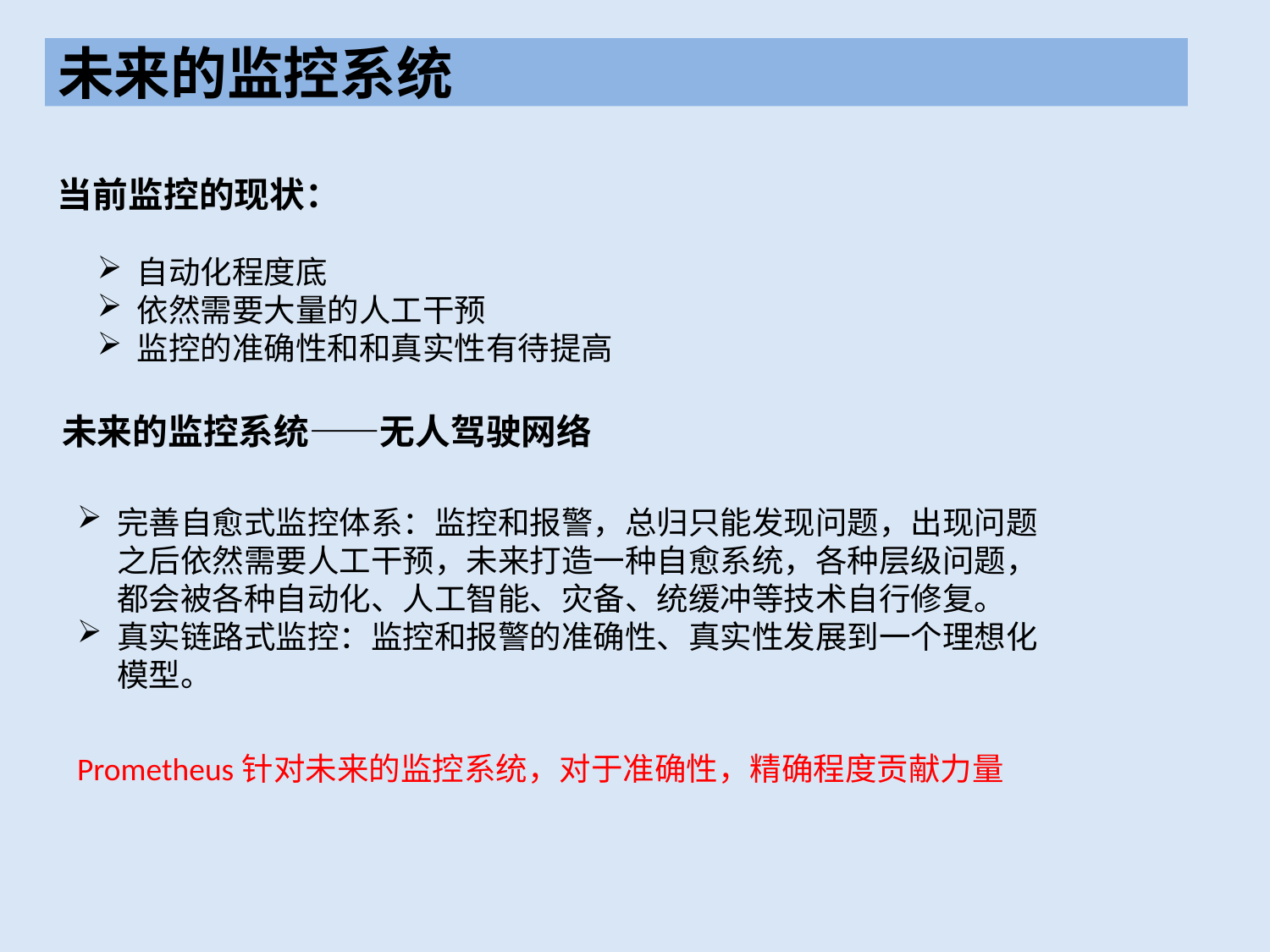

未来的监控系统
当前监控的现状：
自动化程度底
依然需要大量的人工干预
监控的准确性和和真实性有待提高
未来的监控系统——无人驾驶网络
完善自愈式监控体系：监控和报警，总归只能发现问题，出现问题之后依然需要人工干预，未来打造一种自愈系统，各种层级问题，都会被各种自动化、人工智能、灾备、统缓冲等技术自行修复。
真实链路式监控：监控和报警的准确性、真实性发展到一个理想化模型。
Prometheus针对未来的监控系统，对于准确性，精确程度贡献力量